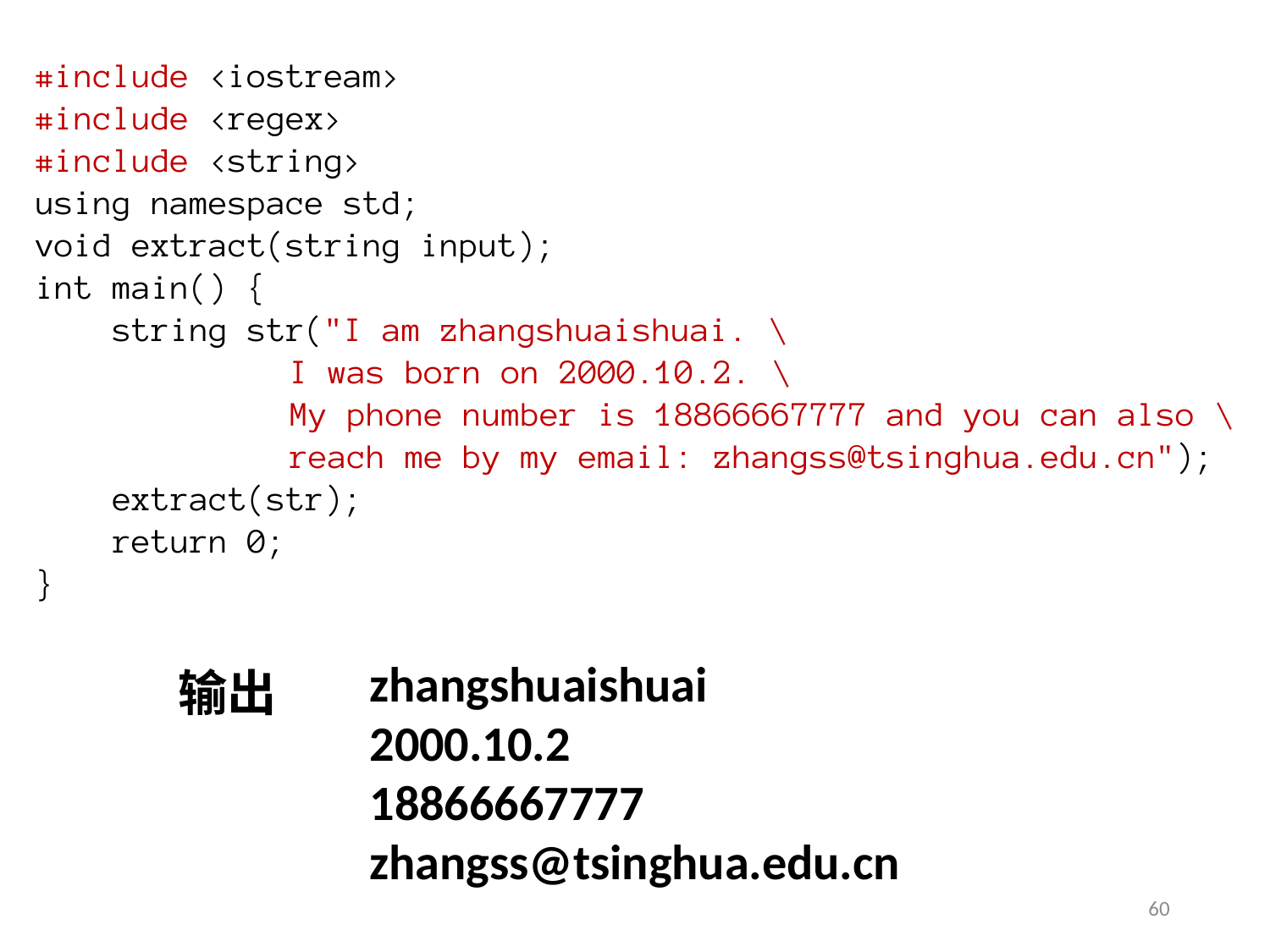

#include <iostream>
#include <regex>
#include <string>
using namespace std;
void extract(string input);
int main() {
    string str("I am zhangshuaishuai. \
		I was born on 2000.10.2. \
		My phone number is 18866667777 and you can also \
		reach me by my email: zhangss@tsinghua.edu.cn");
    extract(str);
    return 0;
}
zhangshuaishuai
2000.10.2
18866667777
zhangss@tsinghua.edu.cn
输出
60